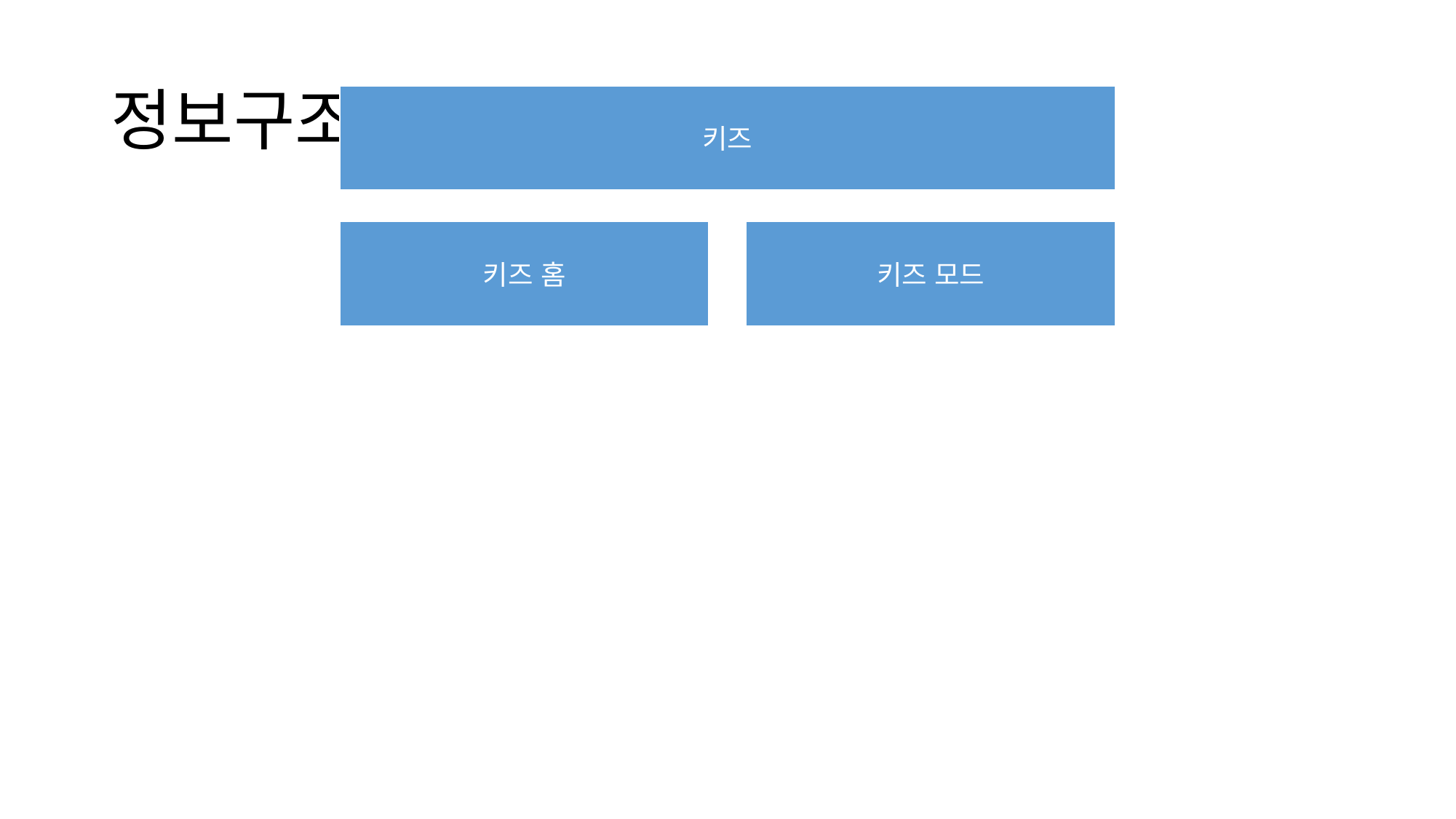

# 정보구조4
키즈
키즈 모드
키즈 홈